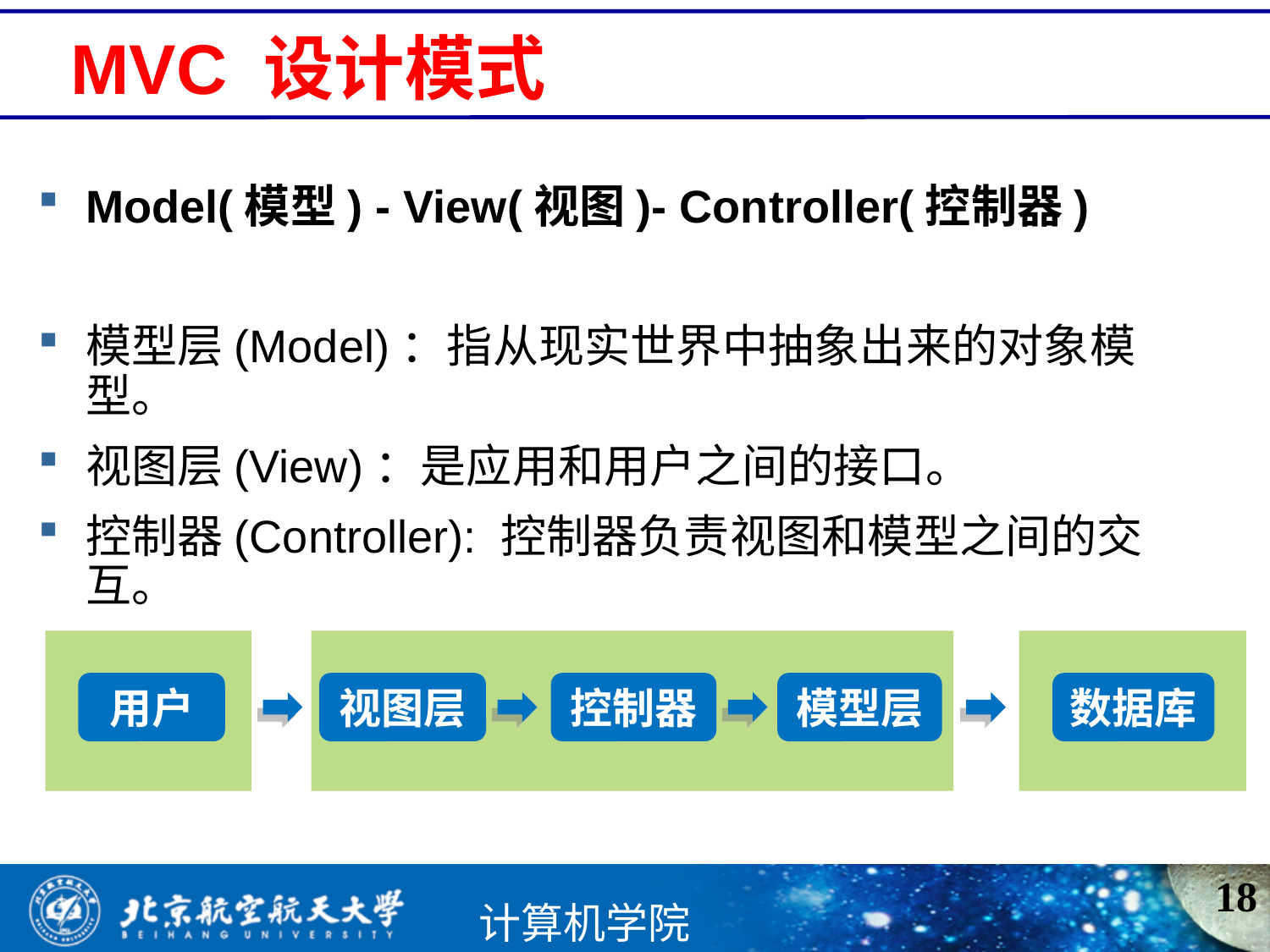

MVC 设计模式
Model(模型) - View(视图)- Controller(控制器)

模型层(Model)：指从现实世界中抽象出来的对象模型。
视图层(View)：是应用和用户之间的接口。
控制器(Controller): 控制器负责视图和模型之间的交互。

用户
视图层
控制器
模型层
数据库